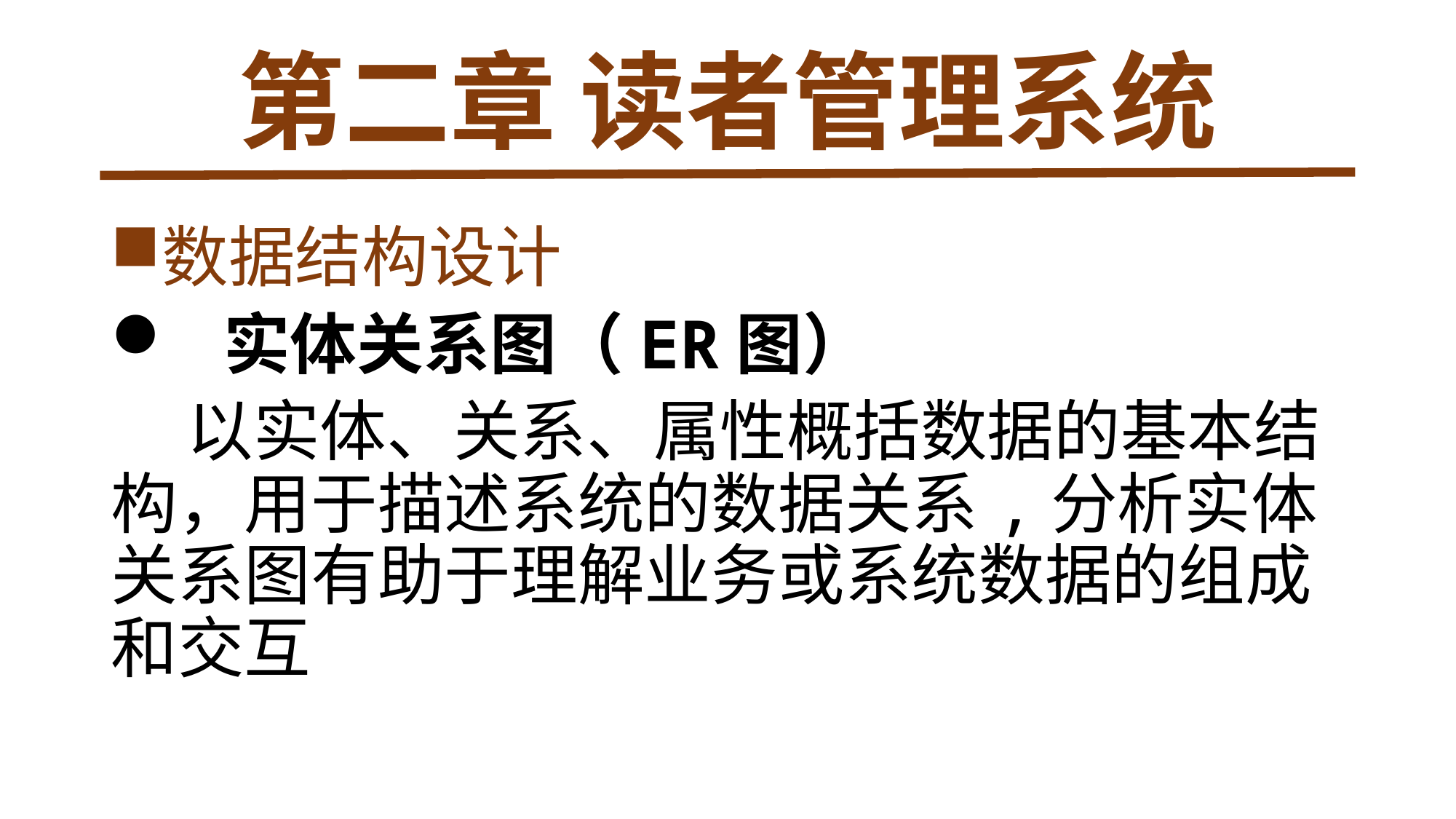

# 第二章 读者管理系统
数据结构设计
  实体关系图（ER图）
    以实体、关系、属性概括数据的基本结构，用于描述系统的数据关系,分析实体关系图有助于理解业务或系统数据的组成和交互